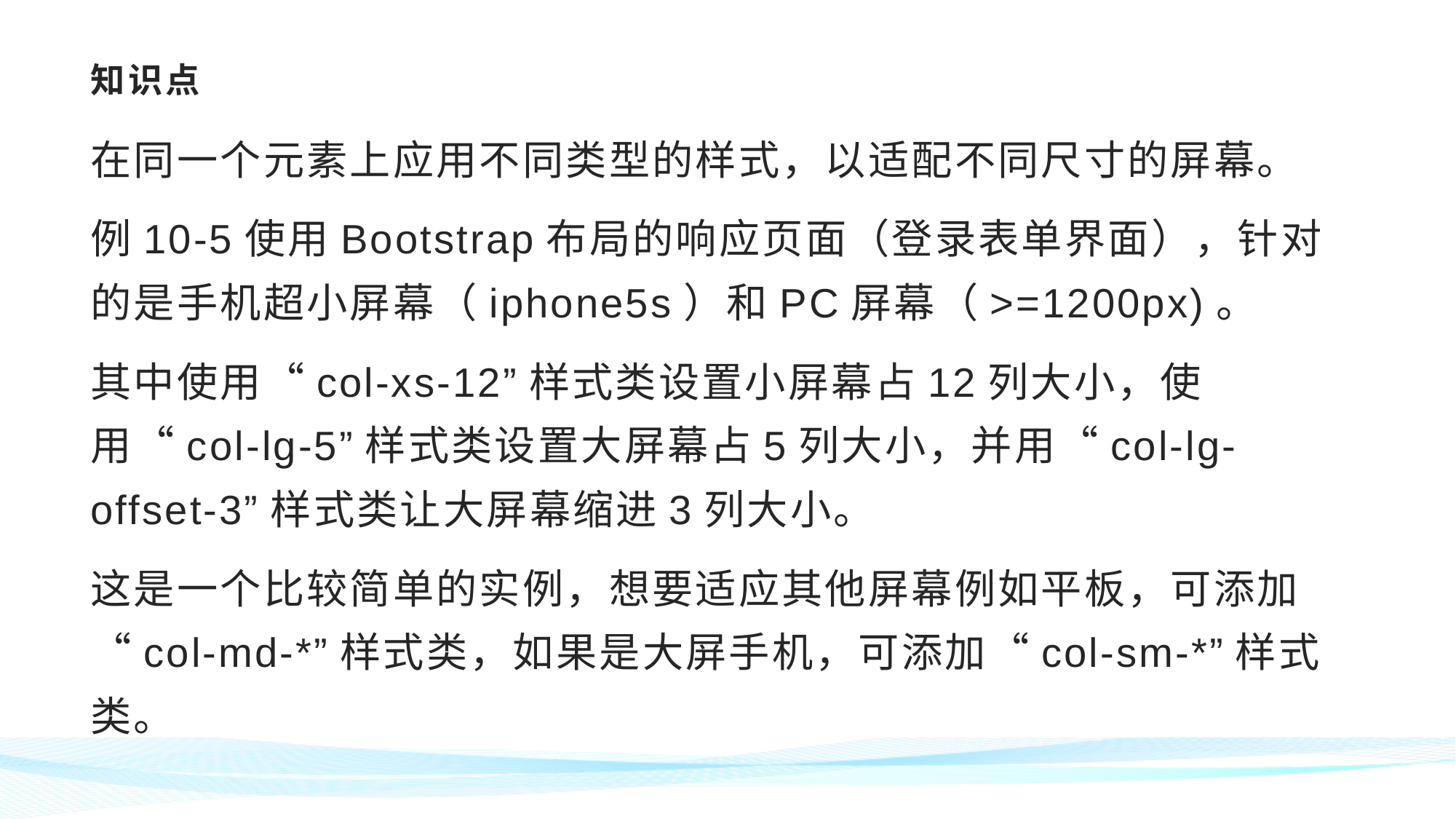

# 知识点
在同一个元素上应用不同类型的样式，以适配不同尺寸的屏幕。
例10-5使用Bootstrap布局的响应页面（登录表单界面），针对的是手机超小屏幕（iphone5s）和PC屏幕（>=1200px)。
其中使用“col-xs-12”样式类设置小屏幕占12列大小，使用“col-lg-5”样式类设置大屏幕占5列大小，并用“col-lg-offset-3”样式类让大屏幕缩进3列大小。
这是一个比较简单的实例，想要适应其他屏幕例如平板，可添加“col-md-*”样式类，如果是大屏手机，可添加“col-sm-*”样式类。